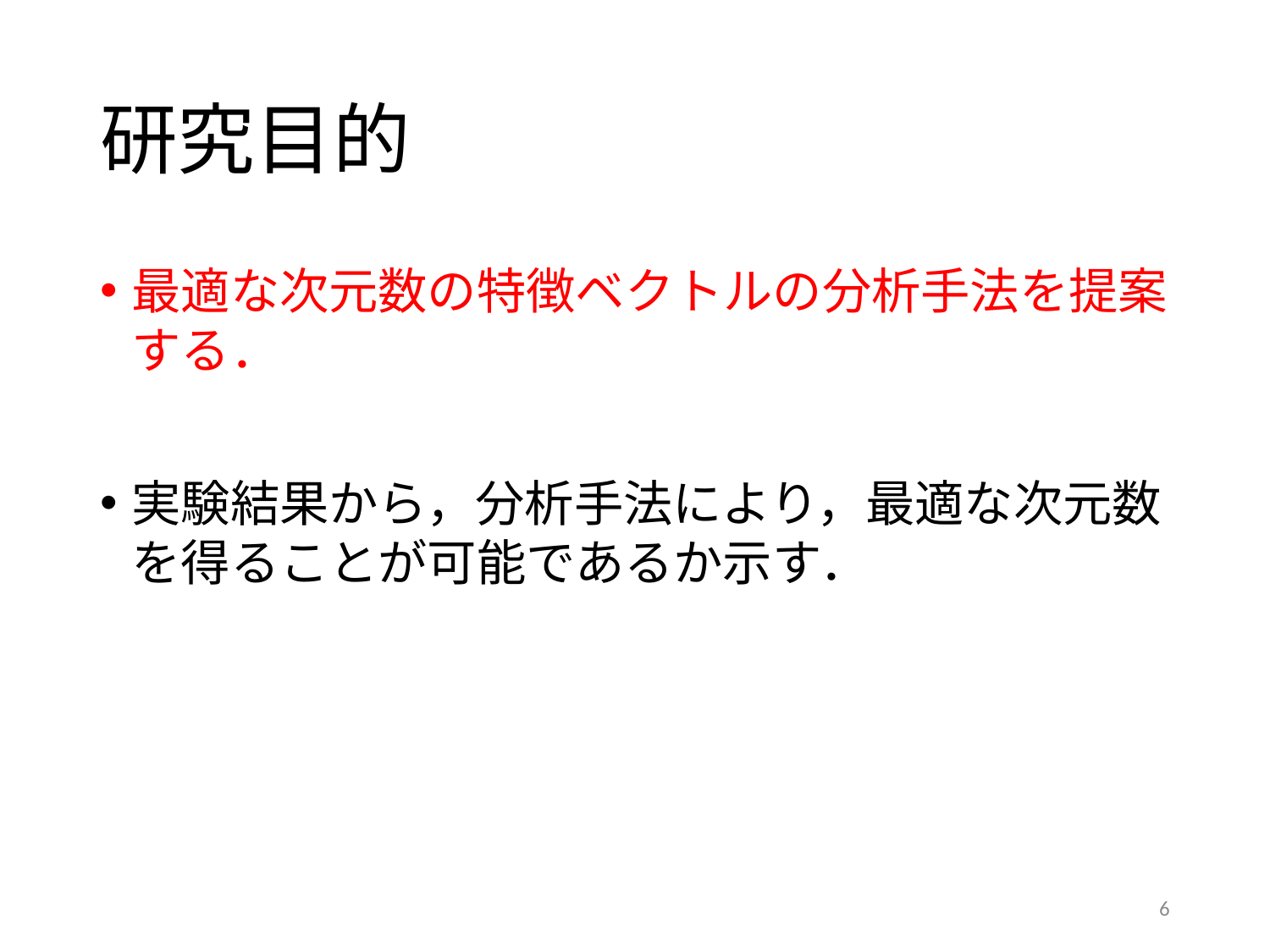

# 研究目的
最適な次元数の特徴ベクトルの分析手法を提案する．

実験結果から，分析手法により，最適な次元数を得ることが可能であるか示す．
6